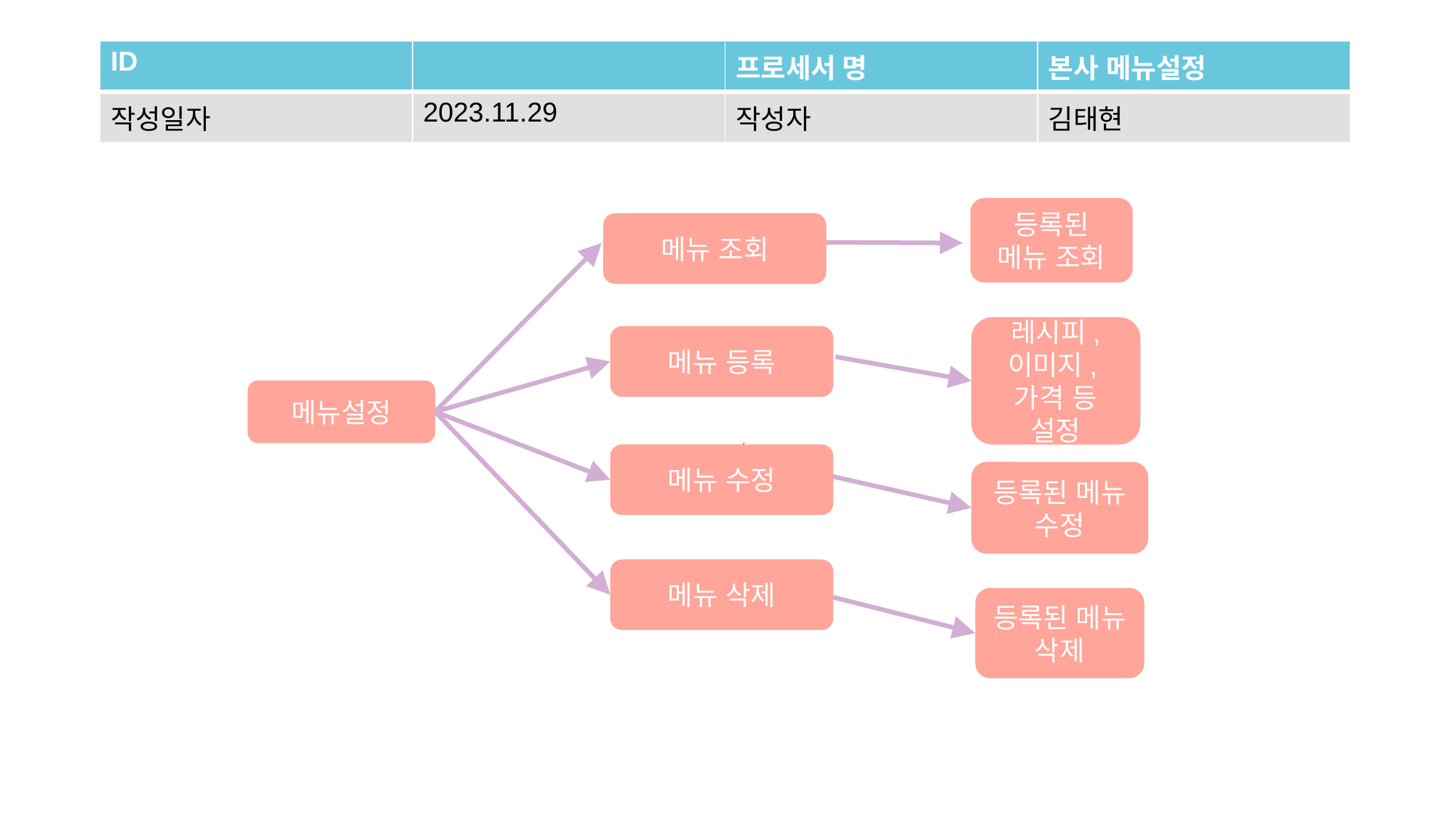

| ID |  | 프로세서 명 | 본사 메뉴설정 |
| --- | --- | --- | --- |
| 작성일자 | 2023.11.29 | 작성자 | 김태현 |
등록된 메뉴 조회
메뉴 조회
레시피, 이미지,가격 등 설정
메뉴 등록
메뉴설정
메뉴 수정
등록된 메뉴 수정
메뉴 삭제
등록된 메뉴 삭제